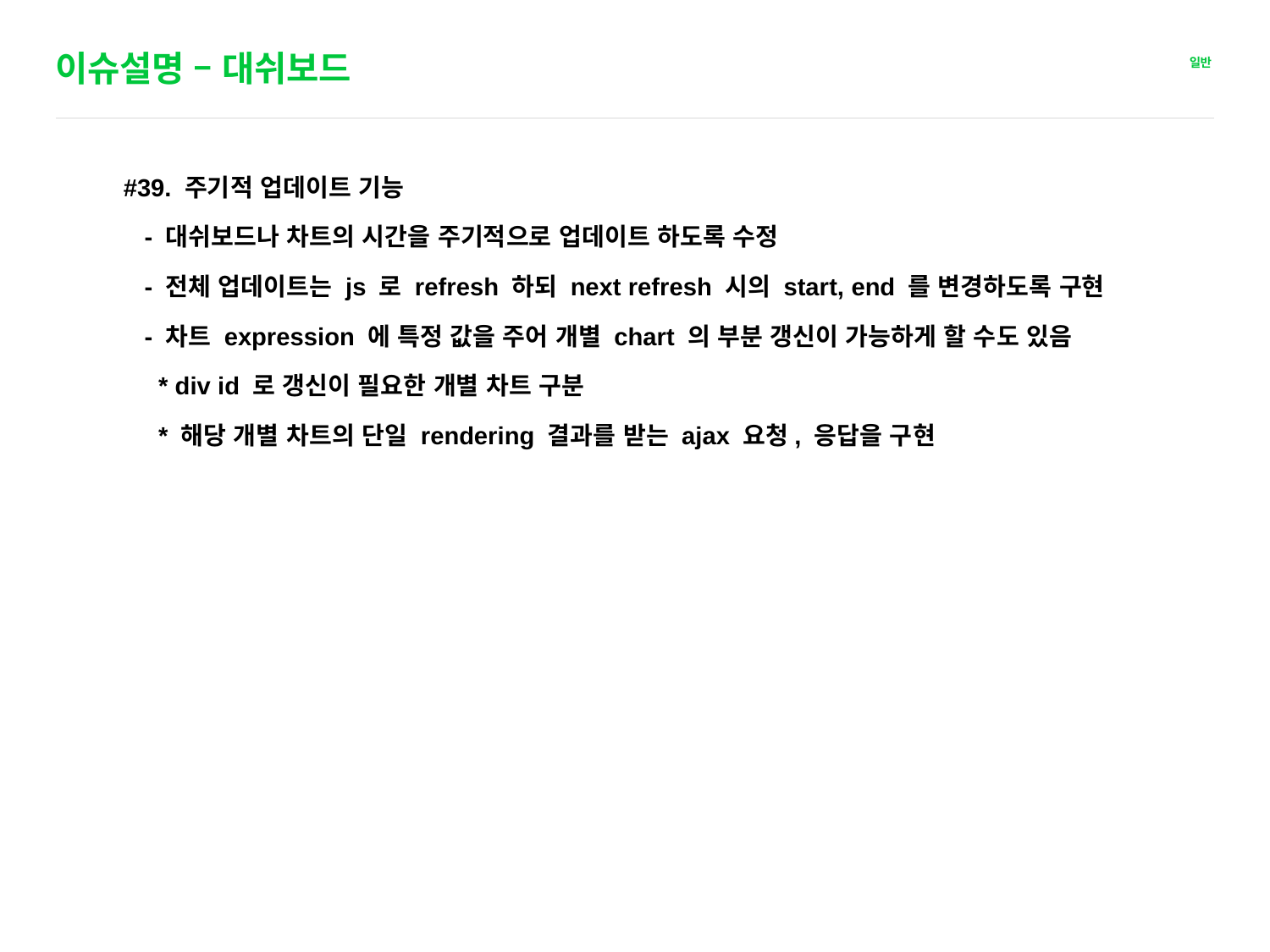

# 이슈설명 – 대쉬보드
#39. 주기적 업데이트 기능
   - 대쉬보드나 차트의 시간을 주기적으로 업데이트 하도록 수정
   - 전체 업데이트는 js 로 refresh 하되 next refresh 시의 start, end 를 변경하도록 구현
   - 차트 expression 에 특정 값을 주어 개별 chart 의 부분 갱신이 가능하게 할 수도 있음
     * div id 로 갱신이 필요한 개별 차트 구분
     * 해당 개별 차트의 단일 rendering 결과를 받는 ajax 요청, 응답을 구현